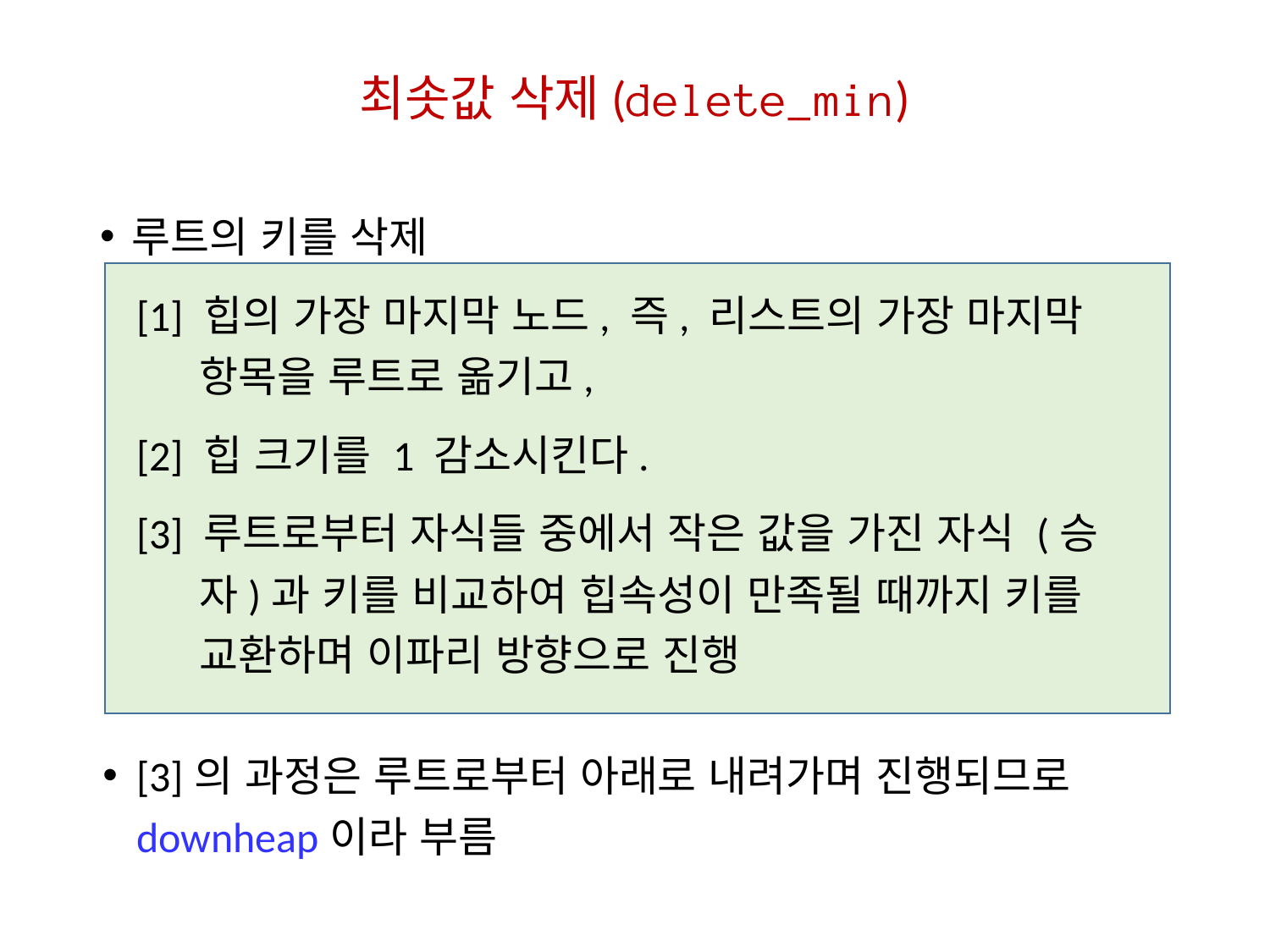

# 최솟값 삭제(delete_min)
루트의 키를 삭제
[1] 힙의 가장 마지막 노드, 즉, 리스트의 가장 마지막 항목을 루트로 옮기고,
[2] 힙 크기를 1 감소시킨다.
[3] 루트로부터 자식들 중에서 작은 값을 가진 자식 (승자)과 키를 비교하여 힙속성이 만족될 때까지 키를 교환하며 이파리 방향으로 진행
[3]의 과정은 루트로부터 아래로 내려가며 진행되므로 downheap이라 부름